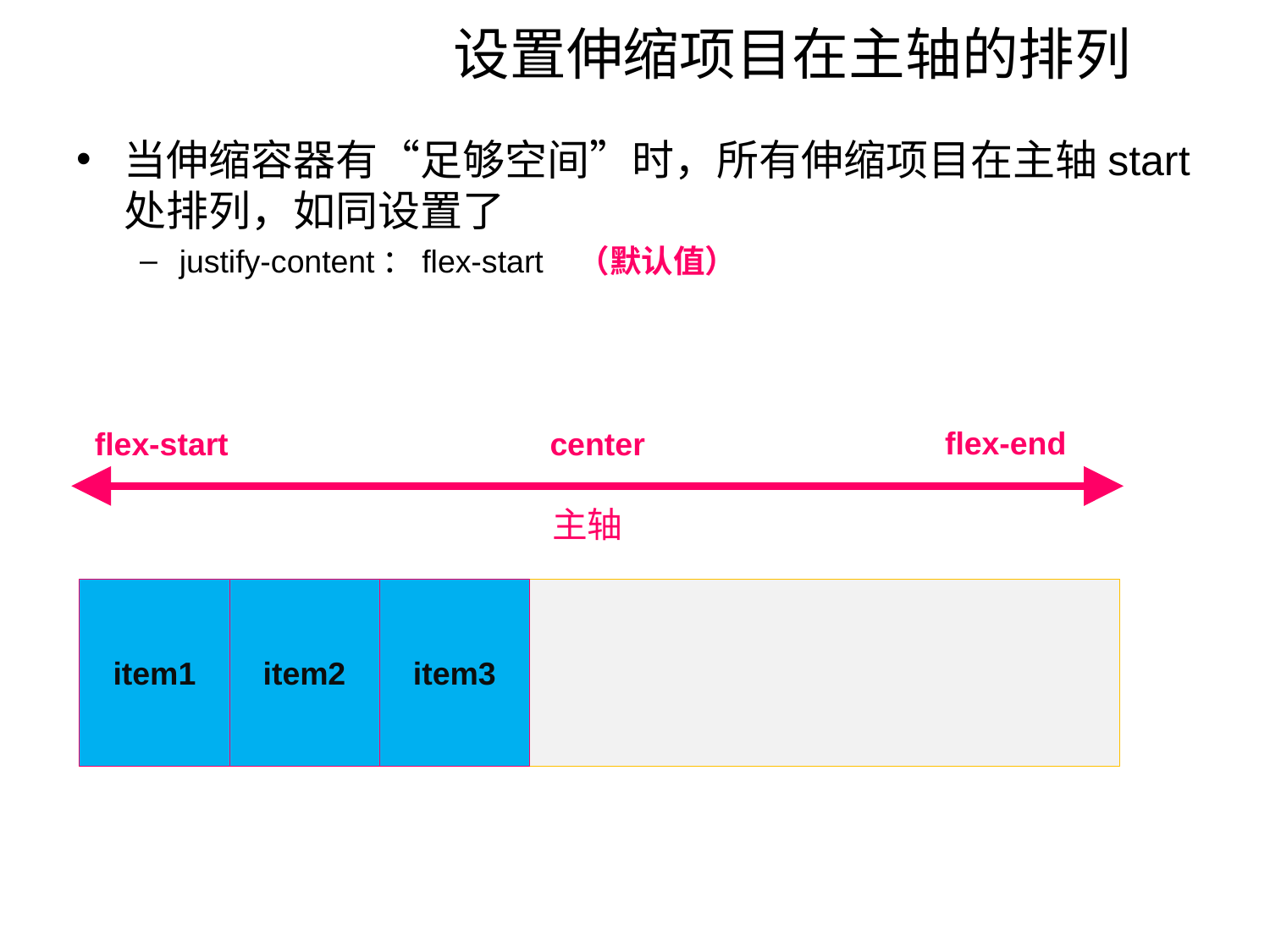

# 设置伸缩项目在主轴的排列
当伸缩容器有“足够空间”时，所有伸缩项目在主轴start处排列，如同设置了
justify-content：flex-start   （默认值）
flex-end
flex-start
center
主轴

item1
item2
item3